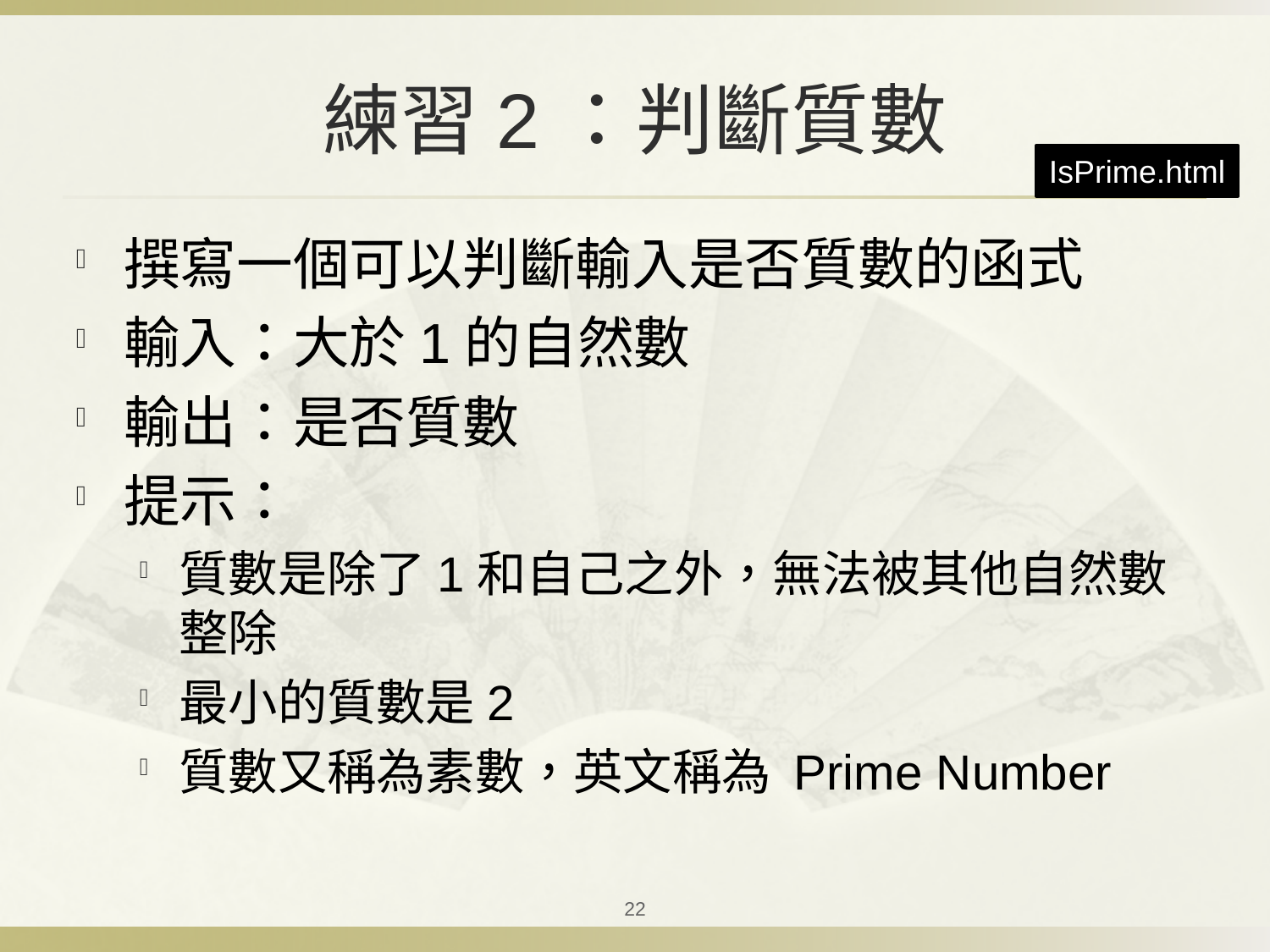

# 練習2：判斷質數
IsPrime.html
撰寫一個可以判斷輸入是否質數的函式
輸入：大於1的自然數
輸出：是否質數
提示：
質數是除了1和自己之外，無法被其他自然數整除
最小的質數是2
質數又稱為素數，英文稱為 Prime Number
22